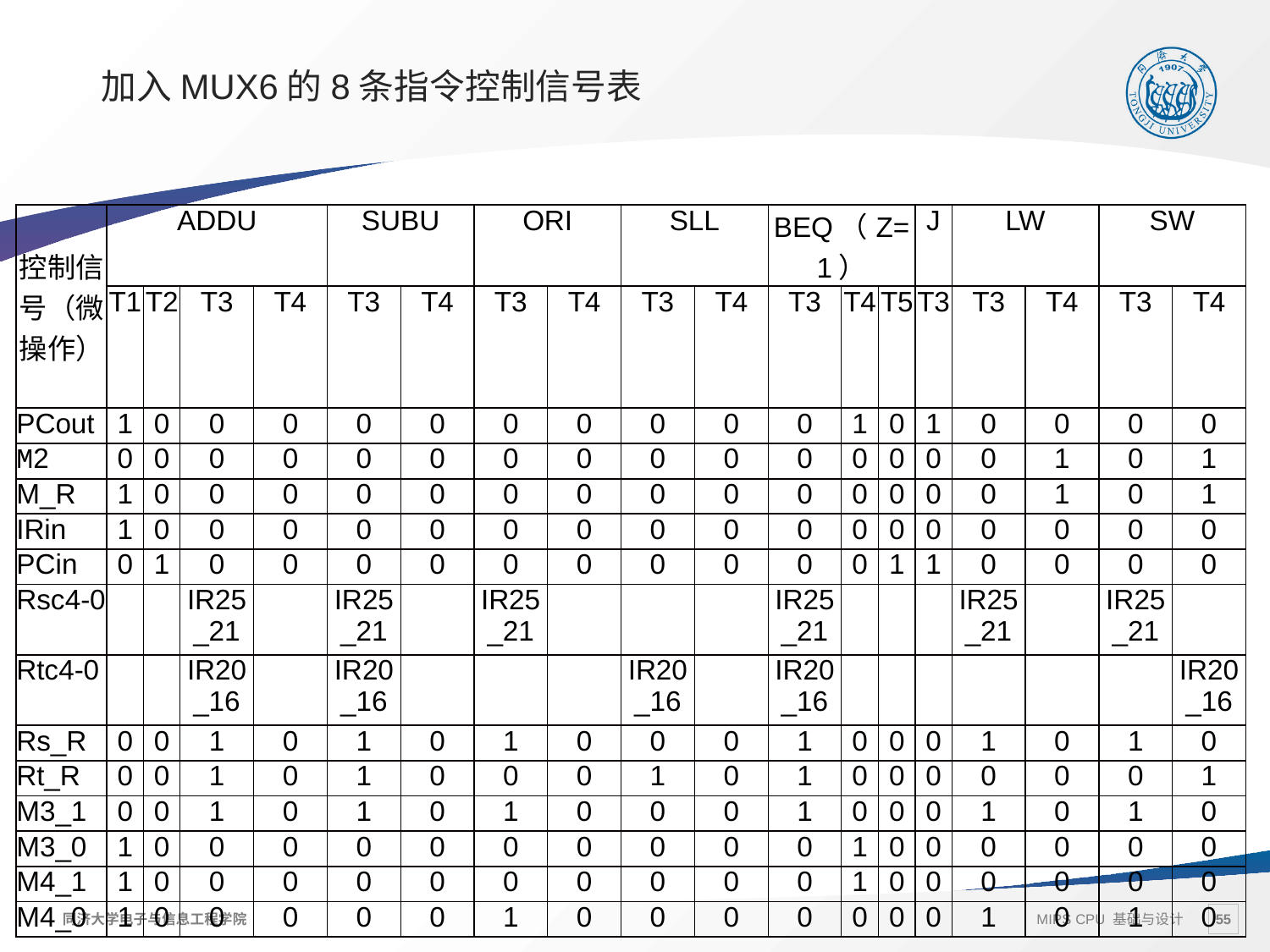

# 加入MUX6的8条指令控制信号表
| 控制信号（微操作） | ADDU |  |  |  | SUBU |  | ORI |  | SLL |  | BEQ（Z=1） |  |  | J | LW |  | SW |  |
| --- | --- | --- | --- | --- | --- | --- | --- | --- | --- | --- | --- | --- | --- | --- | --- | --- | --- | --- |
|  | T1 | T2 | T3 | T4 | T3 | T4 | T3 | T4 | T3 | T4 | T3 | T4 | T5 | T3 | T3 | T4 | T3 | T4 |
| PCout | 1 | 0 | 0 | 0 | 0 | 0 | 0 | 0 | 0 | 0 | 0 | 1 | 0 | 1 | 0 | 0 | 0 | 0 |
| M2 | 0 | 0 | 0 | 0 | 0 | 0 | 0 | 0 | 0 | 0 | 0 | 0 | 0 | 0 | 0 | 1 | 0 | 1 |
| M\_R | 1 | 0 | 0 | 0 | 0 | 0 | 0 | 0 | 0 | 0 | 0 | 0 | 0 | 0 | 0 | 1 | 0 | 1 |
| IRin | 1 | 0 | 0 | 0 | 0 | 0 | 0 | 0 | 0 | 0 | 0 | 0 | 0 | 0 | 0 | 0 | 0 | 0 |
| PCin | 0 | 1 | 0 | 0 | 0 | 0 | 0 | 0 | 0 | 0 | 0 | 0 | 1 | 1 | 0 | 0 | 0 | 0 |
| Rsc4-0 |  |  | IR25\_21 |  | IR25\_21 |  | IR25\_21 |  |  |  | IR25\_21 |  |  |  | IR25\_21 |  | IR25\_21 |  |
| Rtc4-0 |  |  | IR20\_16 |  | IR20\_16 |  |  |  | IR20\_16 |  | IR20\_16 |  |  |  |  |  |  | IR20\_16 |
| Rs\_R | 0 | 0 | 1 | 0 | 1 | 0 | 1 | 0 | 0 | 0 | 1 | 0 | 0 | 0 | 1 | 0 | 1 | 0 |
| Rt\_R | 0 | 0 | 1 | 0 | 1 | 0 | 0 | 0 | 1 | 0 | 1 | 0 | 0 | 0 | 0 | 0 | 0 | 1 |
| M3\_1 | 0 | 0 | 1 | 0 | 1 | 0 | 1 | 0 | 0 | 0 | 1 | 0 | 0 | 0 | 1 | 0 | 1 | 0 |
| M3\_0 | 1 | 0 | 0 | 0 | 0 | 0 | 0 | 0 | 0 | 0 | 0 | 1 | 0 | 0 | 0 | 0 | 0 | 0 |
| M4\_1 | 1 | 0 | 0 | 0 | 0 | 0 | 0 | 0 | 0 | 0 | 0 | 1 | 0 | 0 | 0 | 0 | 0 | 0 |
| M4\_0 | 1 | 0 | 0 | 0 | 0 | 0 | 1 | 0 | 0 | 0 | 0 | 0 | 0 | 0 | 1 | 0 | 1 | 0 |